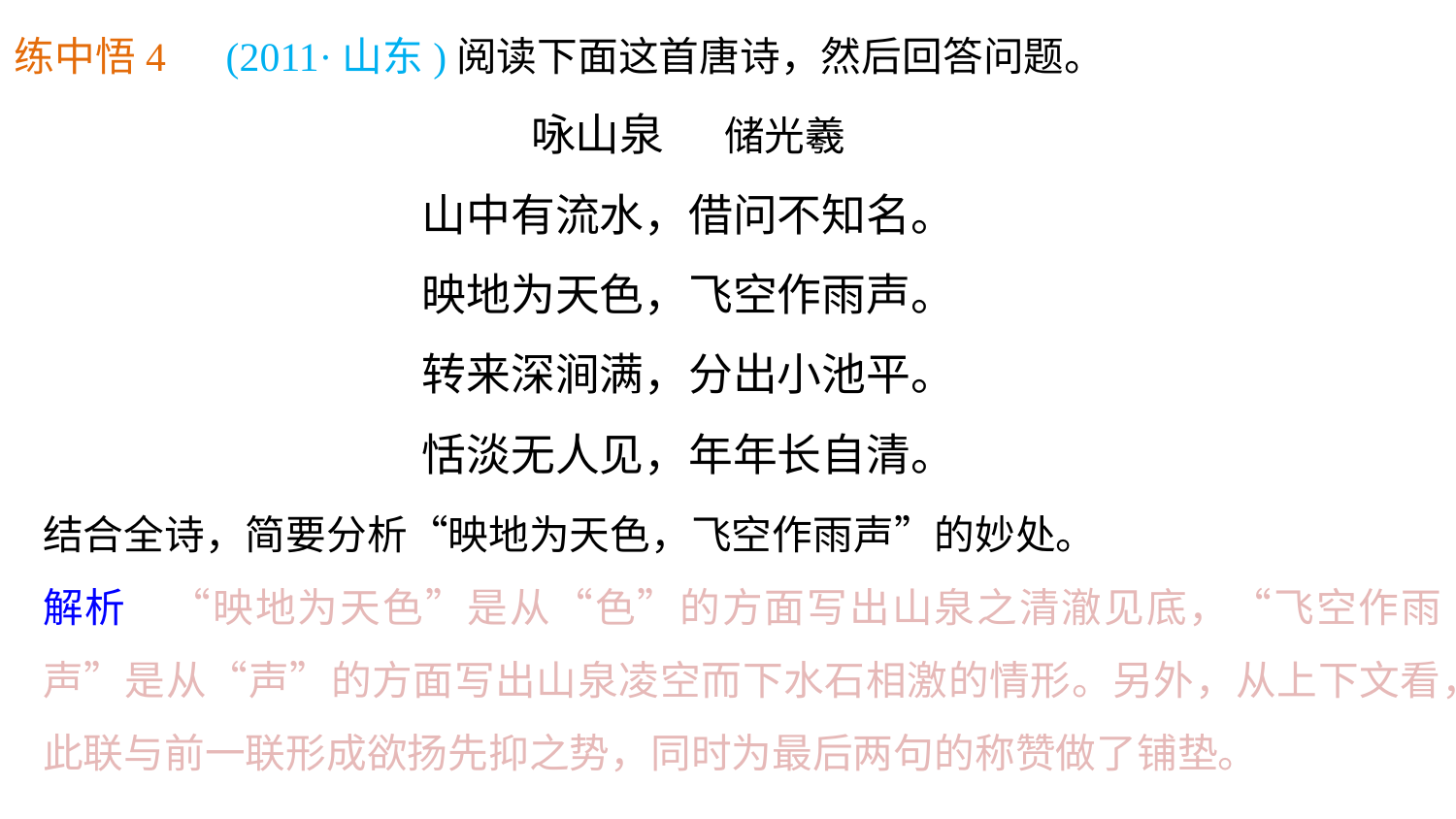

练中悟4　(2011·山东)阅读下面这首唐诗，然后回答问题。
咏山泉      储光羲
山中有流水，借问不知名。
映地为天色，飞空作雨声。
转来深涧满，分出小池平。
恬淡无人见，年年长自清。
结合全诗，简要分析“映地为天色，飞空作雨声”的妙处。
解析　“映地为天色”是从“色”的方面写出山泉之清澈见底，“飞空作雨声”是从“声”的方面写出山泉凌空而下水石相激的情形。另外，从上下文看，此联与前一联形成欲扬先抑之势，同时为最后两句的称赞做了铺垫。